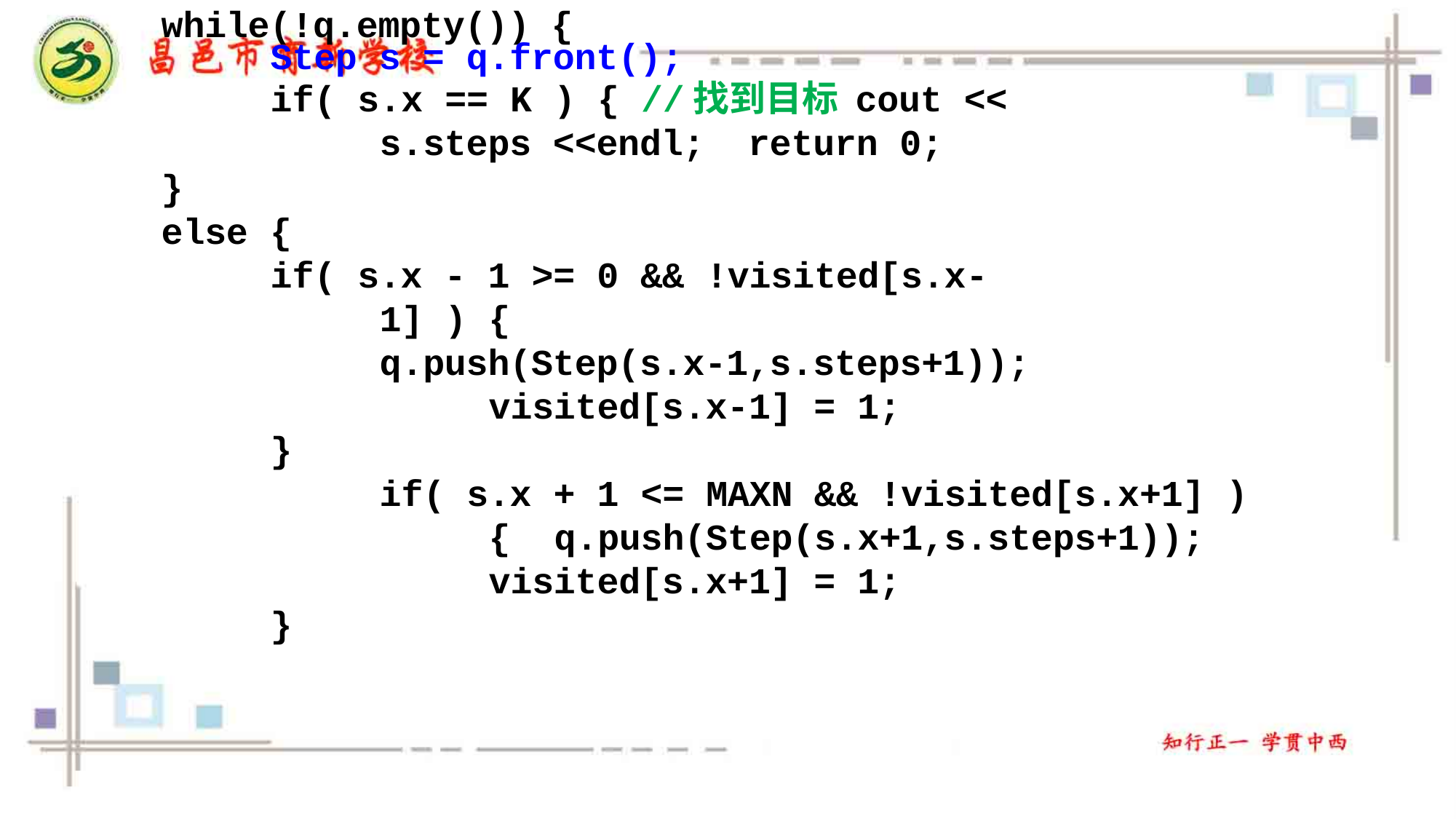

while(!q.empty()) {
Step s = q.front();
if( s.x == K ) { //找到目标 cout << s.steps <<endl;  return 0;
}
else {
if( s.x - 1 >= 0 && !visited[s.x-1] ) {
q.push(Step(s.x-1,s.steps+1));  visited[s.x-1] = 1;
}
if( s.x + 1 <= MAXN && !visited[s.x+1] ) {  q.push(Step(s.x+1,s.steps+1));  visited[s.x+1] = 1;
}
37